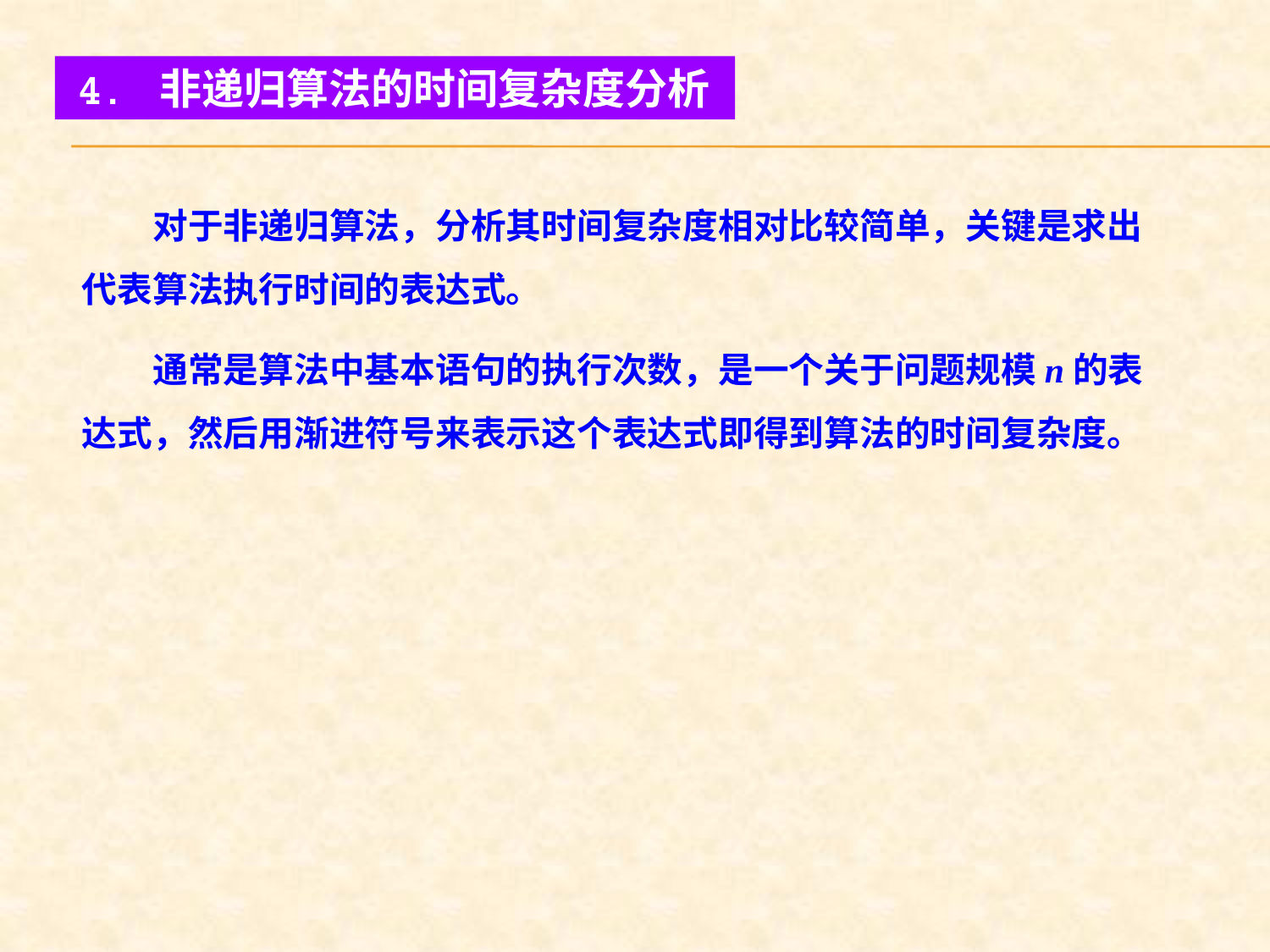

4. 非递归算法的时间复杂度分析
　　对于非递归算法，分析其时间复杂度相对比较简单，关键是求出代表算法执行时间的表达式。
　　通常是算法中基本语句的执行次数，是一个关于问题规模n的表达式，然后用渐进符号来表示这个表达式即得到算法的时间复杂度。